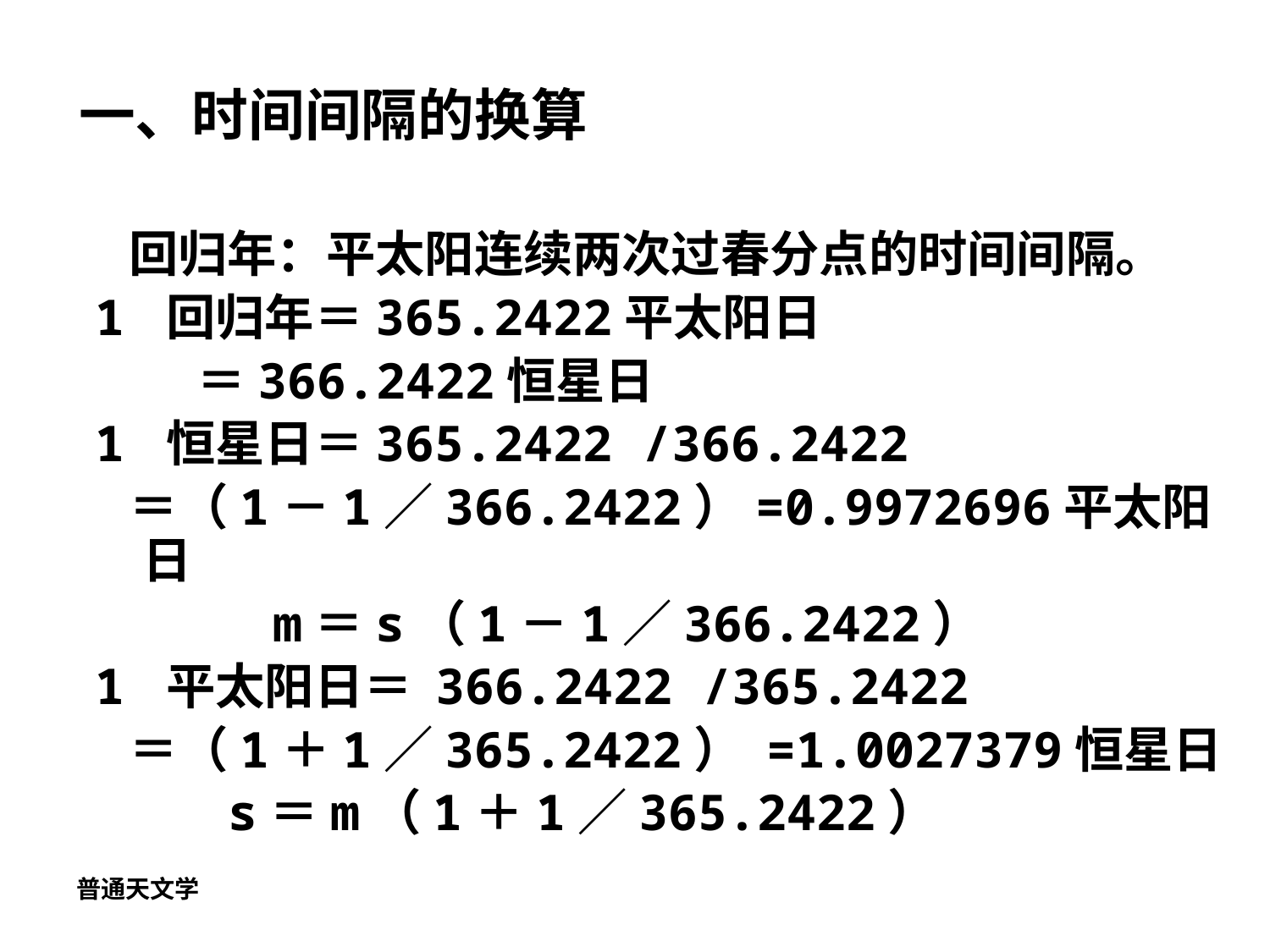

# 一、时间间隔的换算
  回归年：平太阳连续两次过春分点的时间间隔。
1 回归年＝365.2422平太阳日
        ＝366.2422恒星日
1 恒星日＝365.2422 /366.2422
  ＝（1－1／366.2422）=0.9972696平太阳日
      m＝s（1－1／366.2422）
1 平太阳日＝ 366.2422 /365.2422
  ＝（1＋1／365.2422） =1.0027379恒星日
　　  s＝m（1＋1／365.2422）
普通天文学